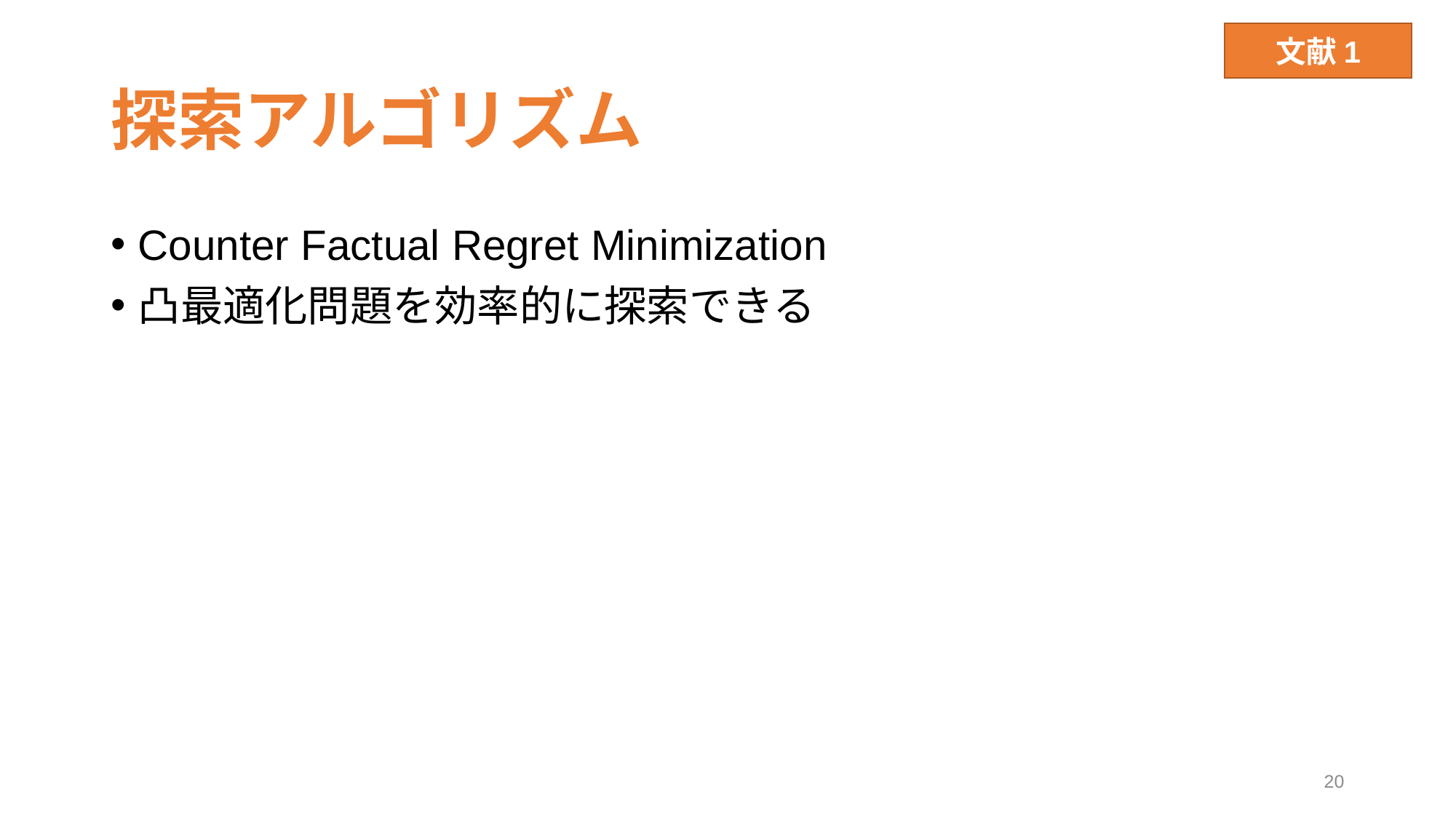

文献1
探索アルゴリズム
Counter Factual Regret Minimization
凸最適化問題を効率的に探索できる
20